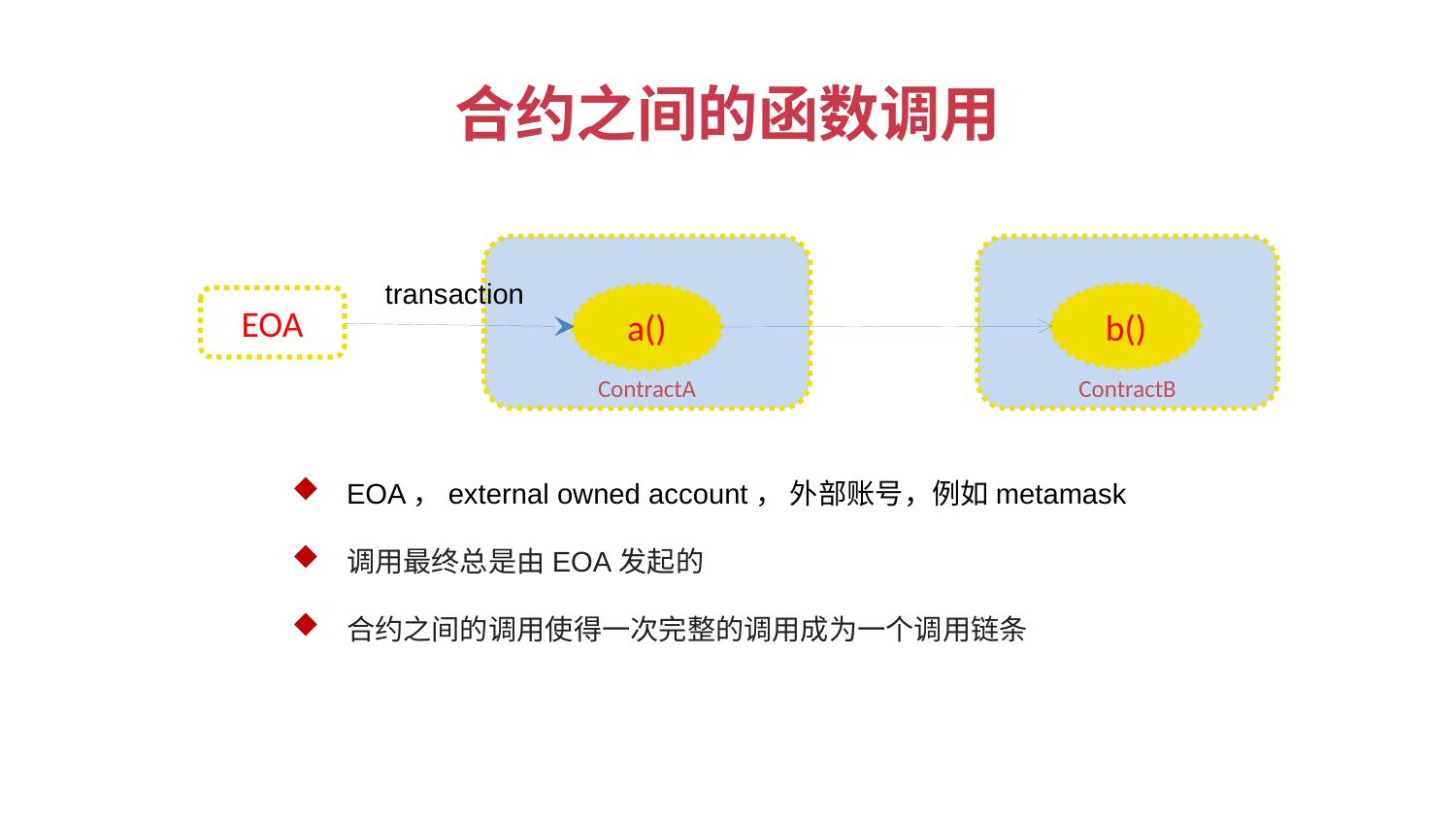

合约之间的函数调用

ContractA

ContractB
transaction

b()
a()
EOA

EOA，external owned account， 外部账号，例如metamask
调用最终总是由EOA发起的
合约之间的调用使得一次完整的调用成为一个调用链条